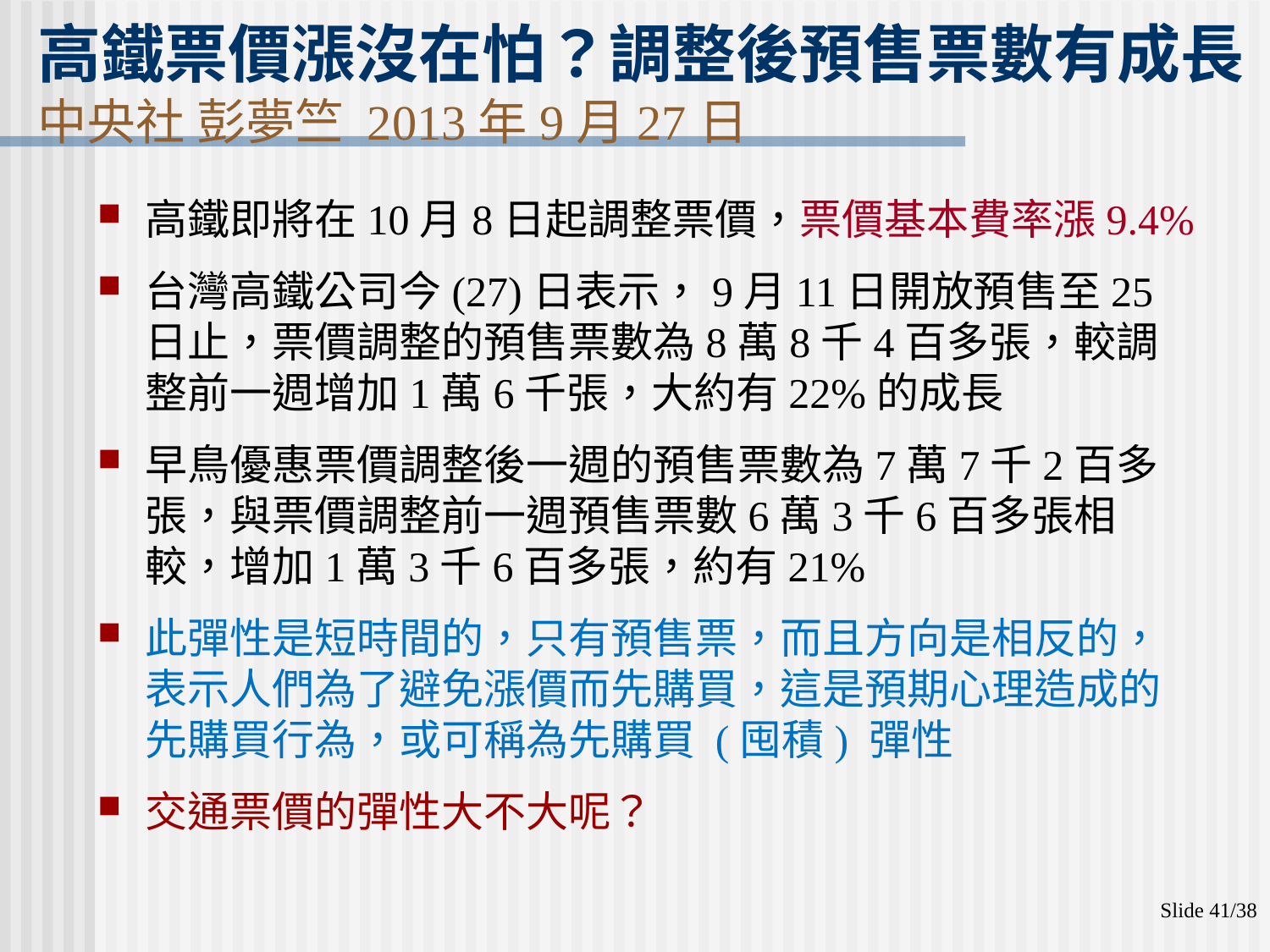

# 高鐵票價漲沒在怕？調整後預售票數有成長 中央社 彭夢竺 2013年9月27日
高鐵即將在10月8日起調整票價，票價基本費率漲9.4%
台灣高鐵公司今(27)日表示，9月11日開放預售至25日止，票價調整的預售票數為8萬8千4百多張，較調整前一週增加1萬6千張，大約有22%的成長
早鳥優惠票價調整後一週的預售票數為7萬7千2百多張，與票價調整前一週預售票數6萬3千6百多張相較，增加1萬3千6百多張，約有21%
此彈性是短時間的，只有預售票，而且方向是相反的，表示人們為了避免漲價而先購買，這是預期心理造成的先購買行為，或可稱為先購買 (囤積) 彈性
交通票價的彈性大不大呢？
Slide 41/38